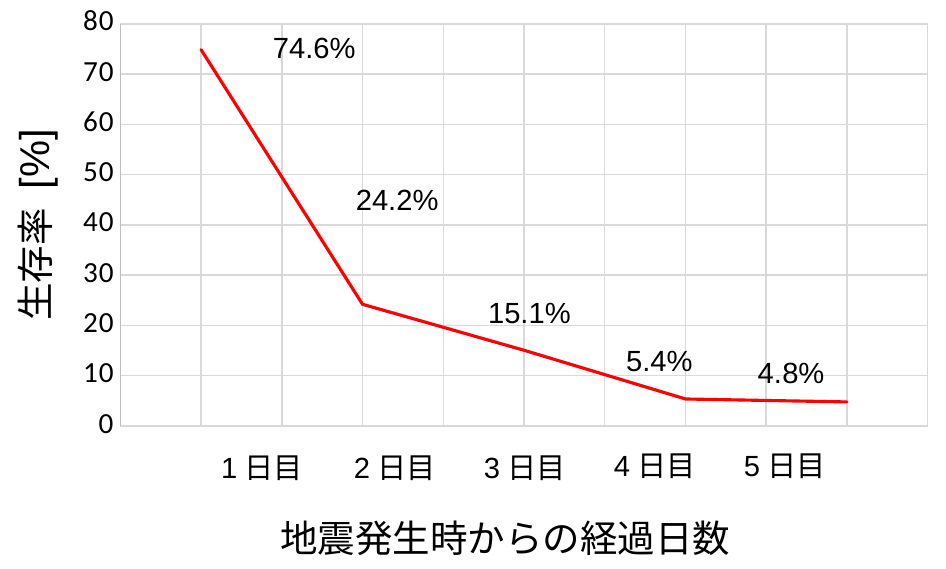

### Chart

| Category |  |
|---|---|
74.6%
24.2%
生存率 [%]
15.1%
5.4%
4.8%
4日目
5日目
1日目
2日目
3日目
地震発生時からの経過日数